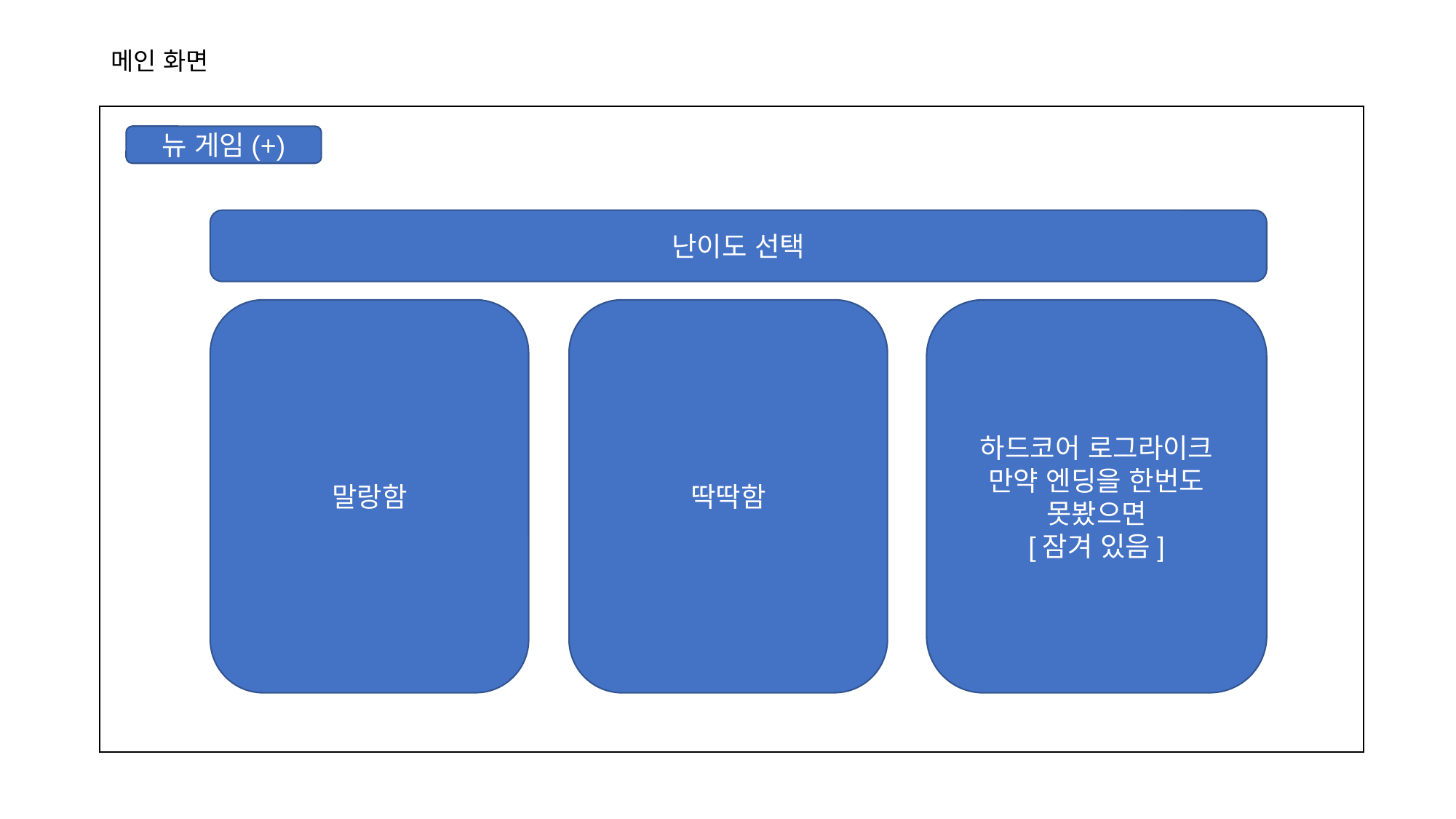

# 메인 화면

뉴 게임(+)
난이도 선택
말랑함
딱딱함
하드코어 로그라이크
만약 엔딩을 한번도 못봤으면
[잠겨 있음]